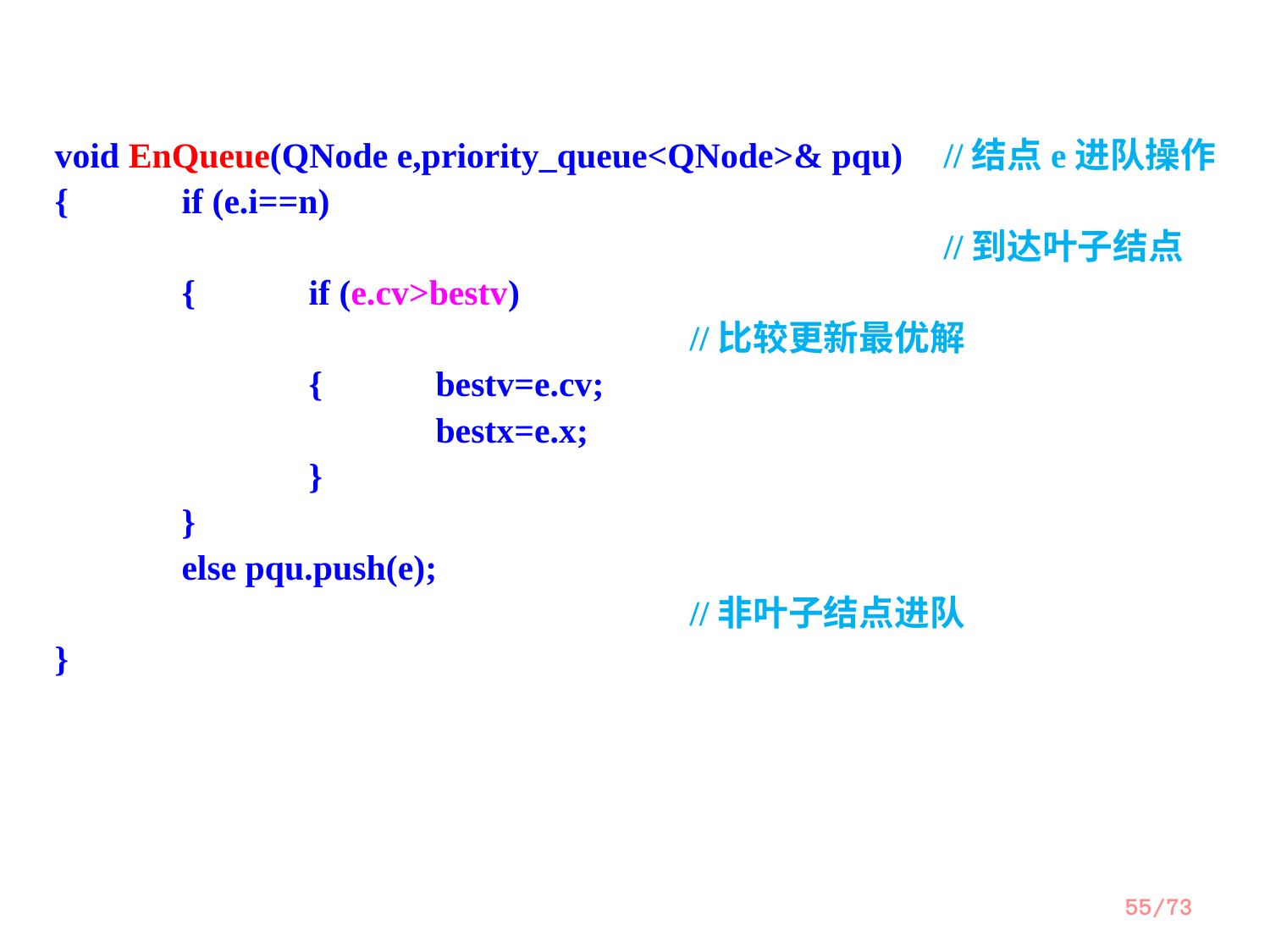

void EnQueue(QNode e,priority_queue<QNode>& pqu)	//结点e进队操作
{	if (e.i==n)														//到达叶子结点
	{	if (e.cv>bestv)											//比较更新最优解
		{	bestv=e.cv;
			bestx=e.x;
		}
	}
	else pqu.push(e);											//非叶子结点进队
}
55/73